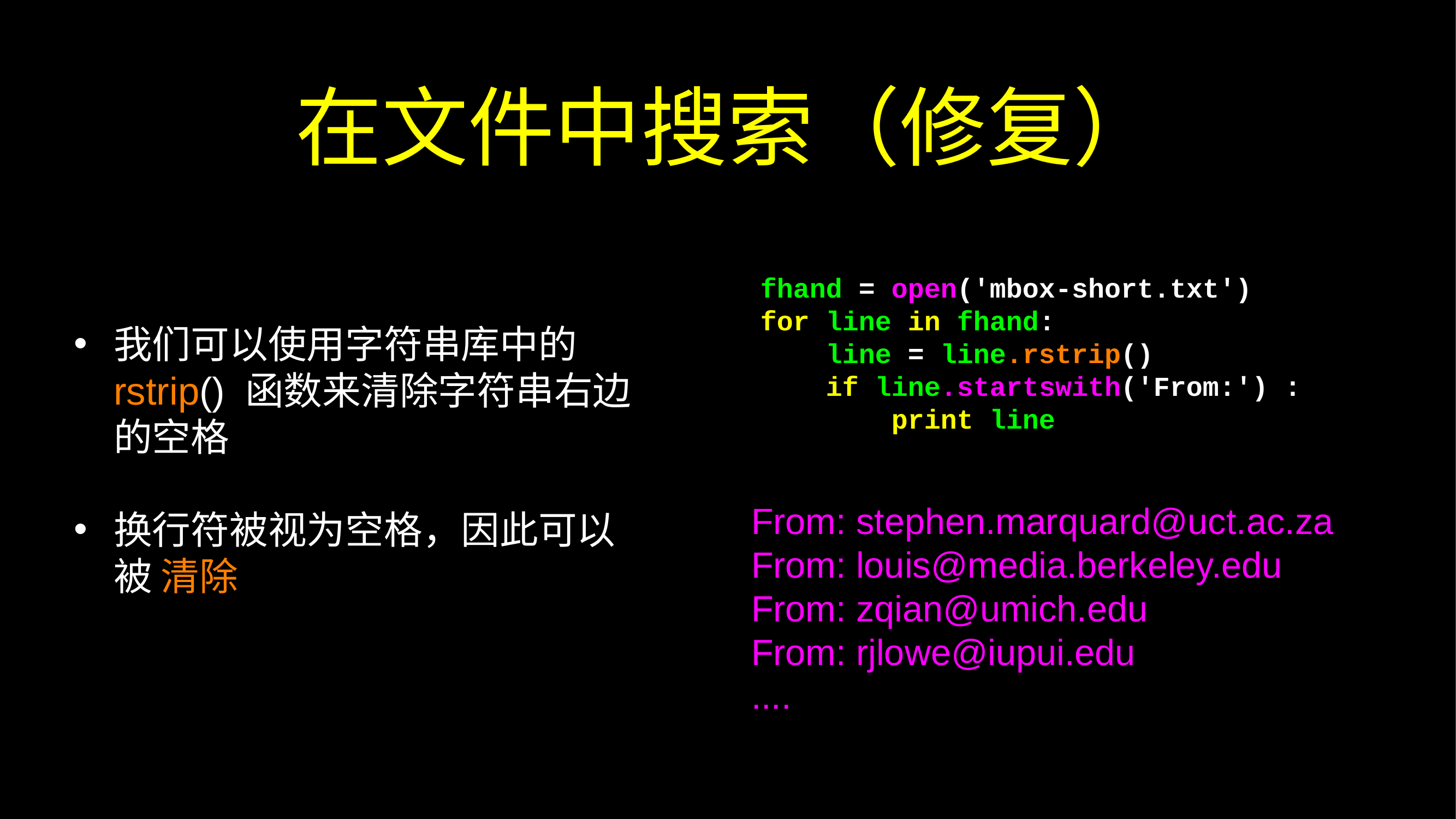

# 在文件中搜索（修复）
我们可以使用字符串库中的 rstrip() 函数来清除字符串右边的空格

换行符被视为空格，因此可以被 清除
fhand = open('mbox-short.txt')
for line in fhand:
    line = line.rstrip()
    if line.startswith('From:') :
        print line
From: stephen.marquard@uct.ac.za
From: louis@media.berkeley.edu
From: zqian@umich.edu
From: rjlowe@iupui.edu
....